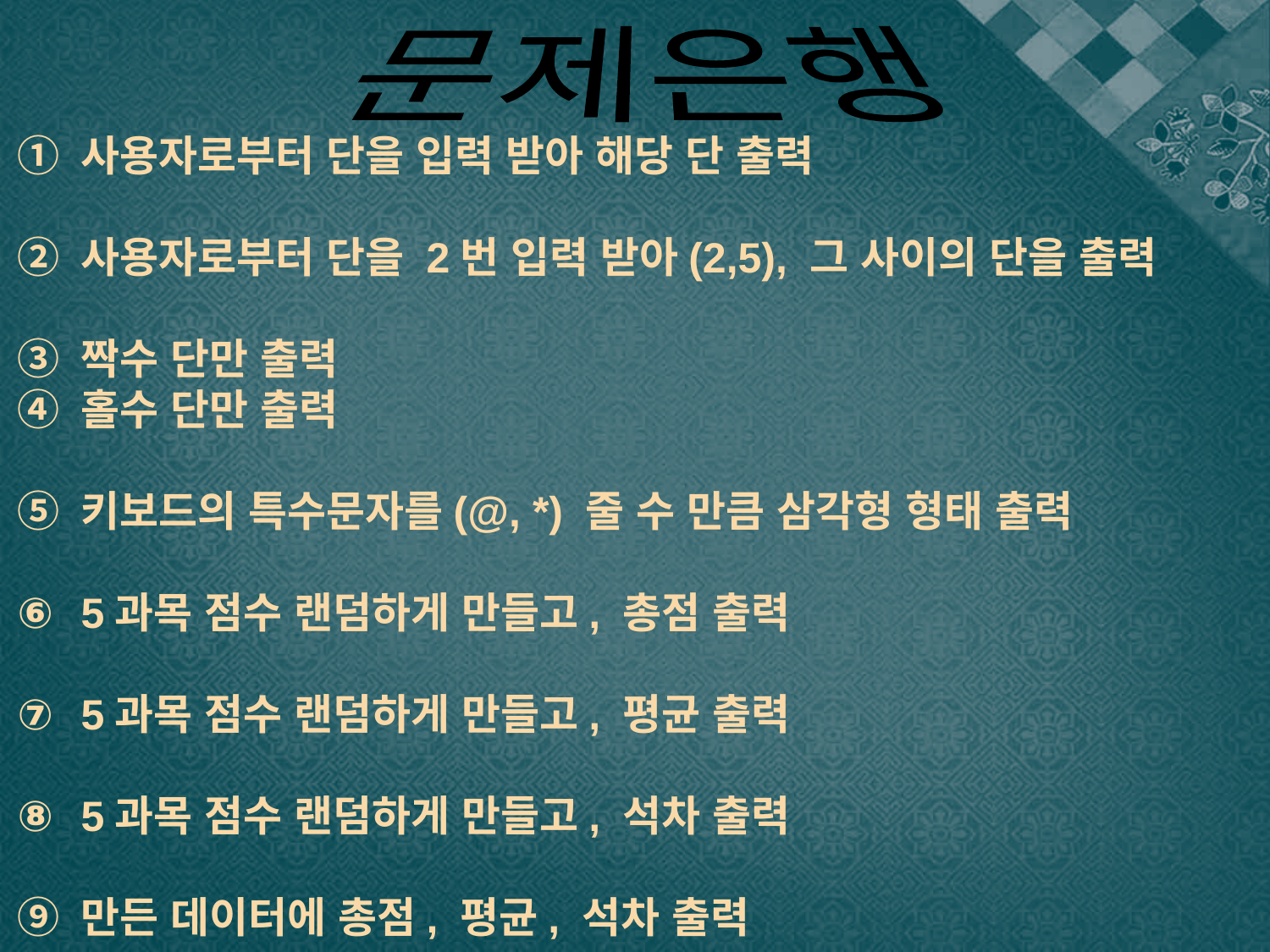

문제은행
사용자로부터 단을 입력 받아 해당 단 출력
사용자로부터 단을 2번 입력 받아(2,5), 그 사이의 단을 출력
짝수 단만 출력
홀수 단만 출력
키보드의 특수문자를(@, *) 줄 수 만큼 삼각형 형태 출력
5과목 점수 랜덤하게 만들고, 총점 출력
5과목 점수 랜덤하게 만들고, 평균 출력
5과목 점수 랜덤하게 만들고, 석차 출력
만든 데이터에 총점, 평균, 석차 출력